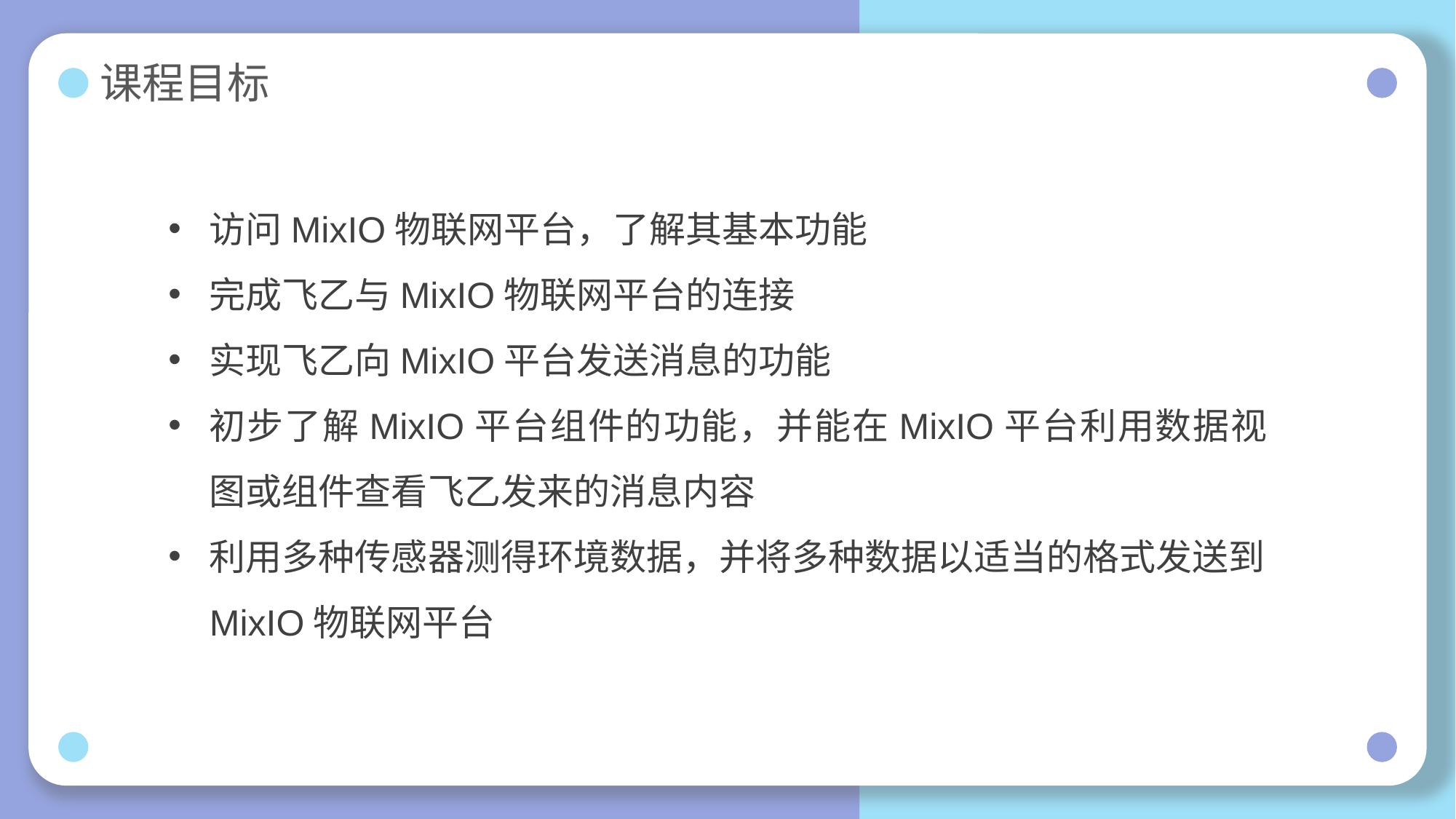

# 课程目标
访问MixIO物联网平台，了解其基本功能
完成飞乙与MixIO物联网平台的连接
实现飞乙向MixIO平台发送消息的功能
初步了解MixIO平台组件的功能，并能在MixIO平台利用数据视图或组件查看飞乙发来的消息内容
利用多种传感器测得环境数据，并将多种数据以适当的格式发送到MixIO物联网平台